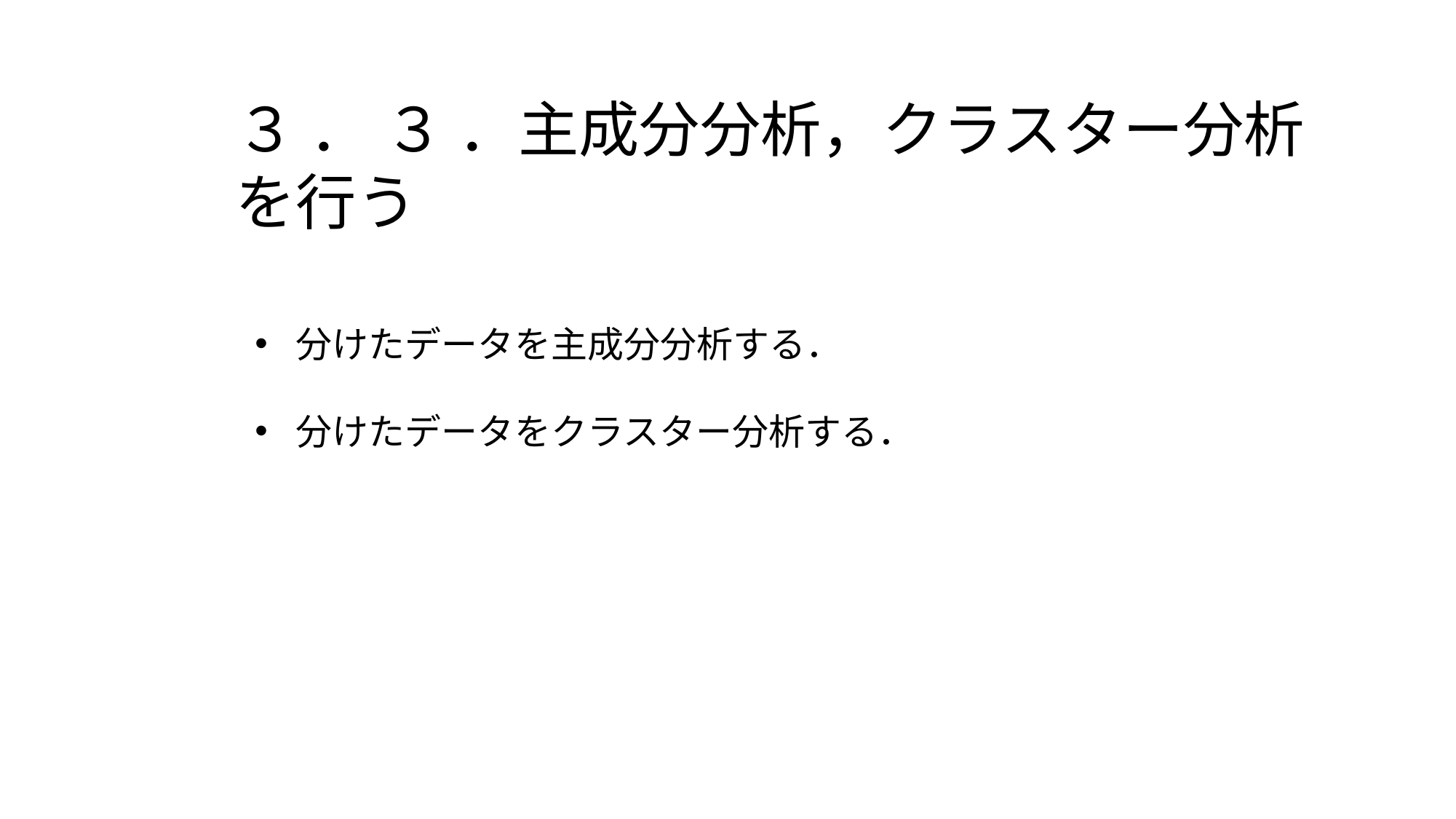

３ ． ３ ．主成分分析，クラスター分析を行う
分けたデータを主成分分析する．

分けたデータをクラスター分析する．